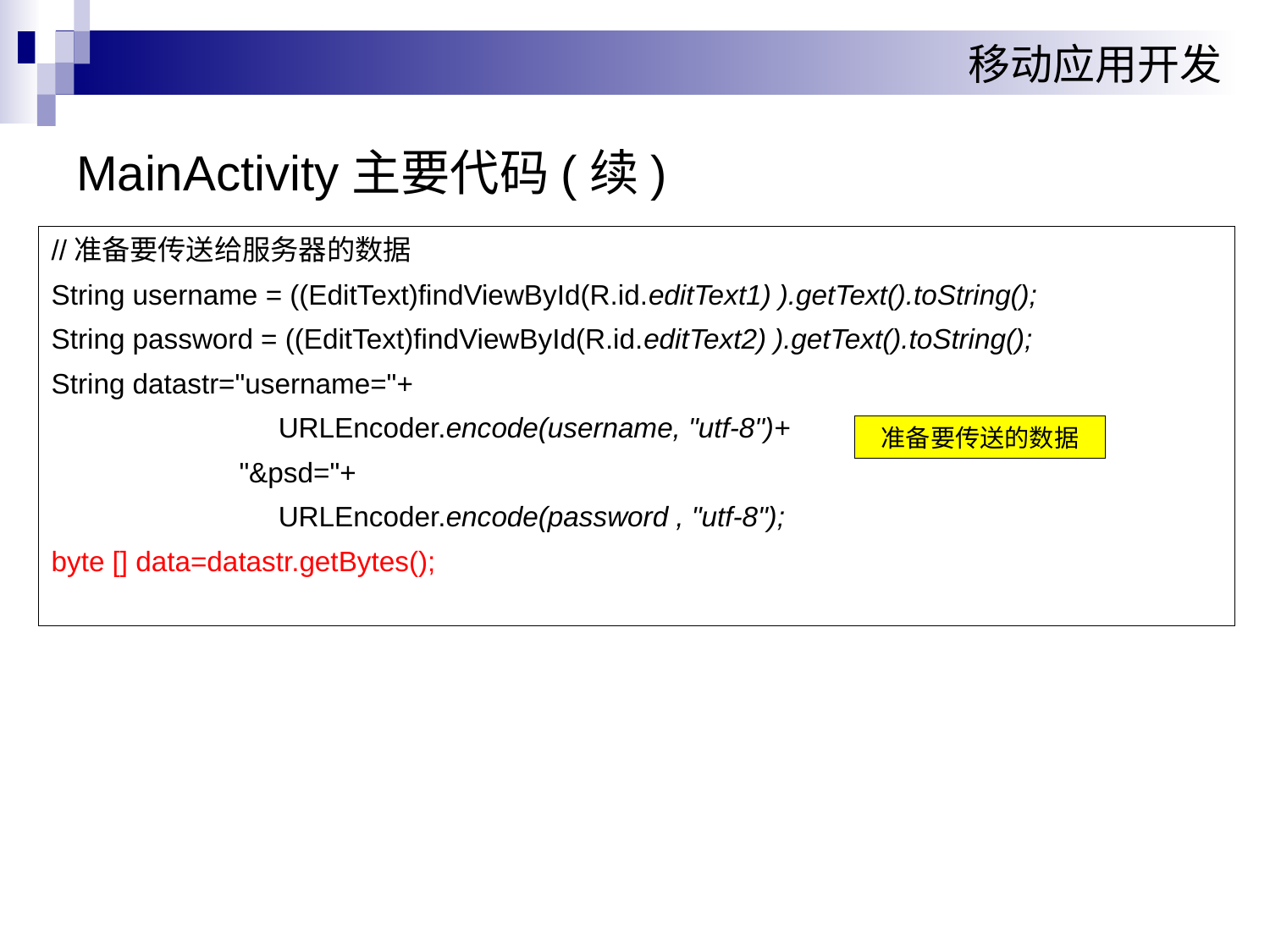

# MainActivity主要代码(续)
//准备要传送给服务器的数据
String username = ((EditText)findViewById(R.id.editText1) ).getText().toString();
String password = ((EditText)findViewById(R.id.editText2) ).getText().toString();
String datastr="username="+
                             URLEncoder.encode(username, "utf-8")+
                        "&psd="+
                             URLEncoder.encode(password , "utf-8");
byte [] data=datastr.getBytes();
准备要传送的数据